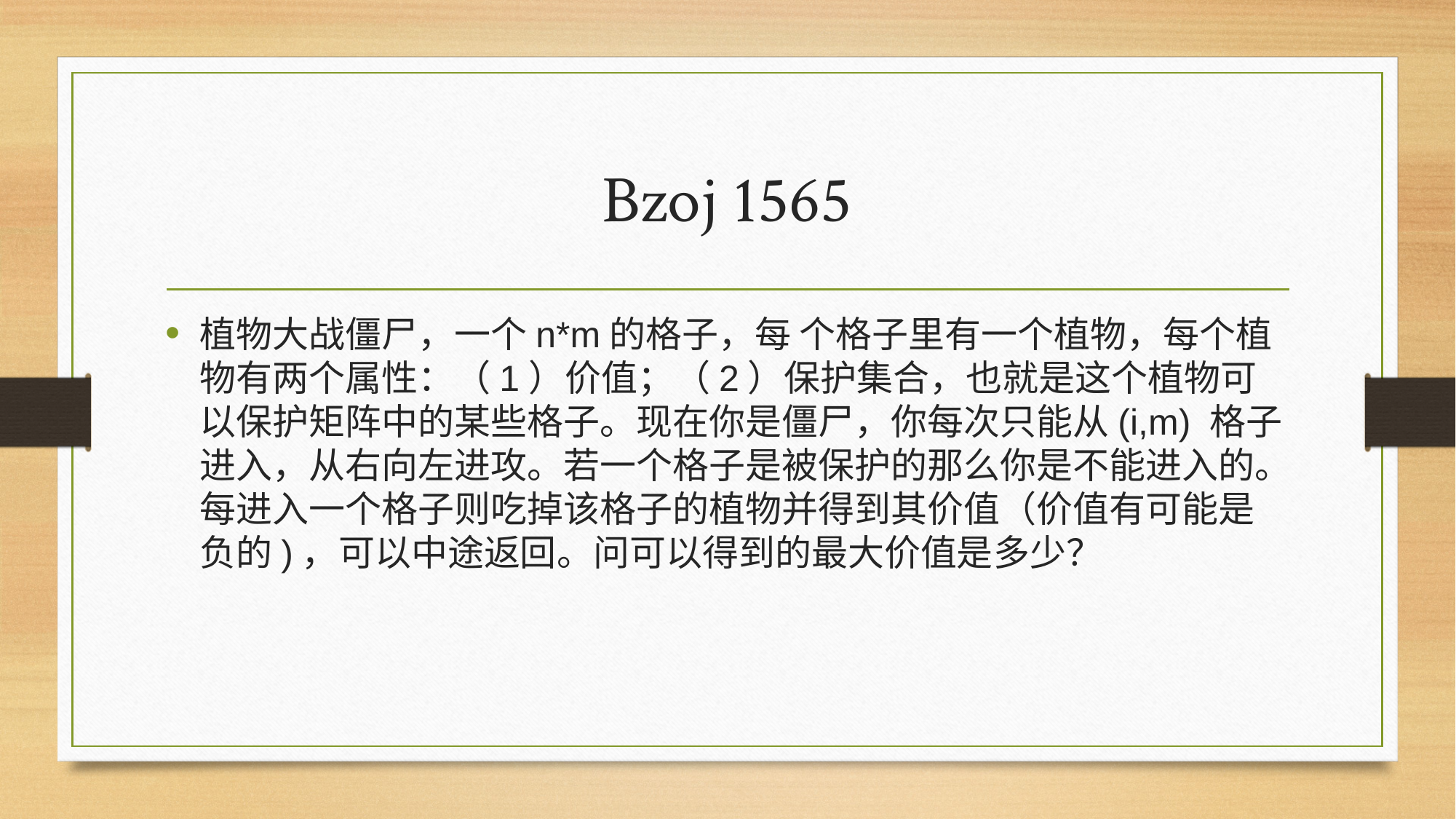

# Bzoj 1565
植物大战僵尸，一个n*m的格子，每 个格子里有一个植物，每个植物有两个属性：（1）价值；（2）保护集合，也就是这个植物可以保护矩阵中的某些格子。现在你是僵尸，你每次只能从(i,m) 格子进入，从右向左进攻。若一个格子是被保护的那么你是不能进入的。每进入一个格子则吃掉该格子的植物并得到其价值（价值有可能是负的)，可以中途返回。问可以得到的最大价值是多少？